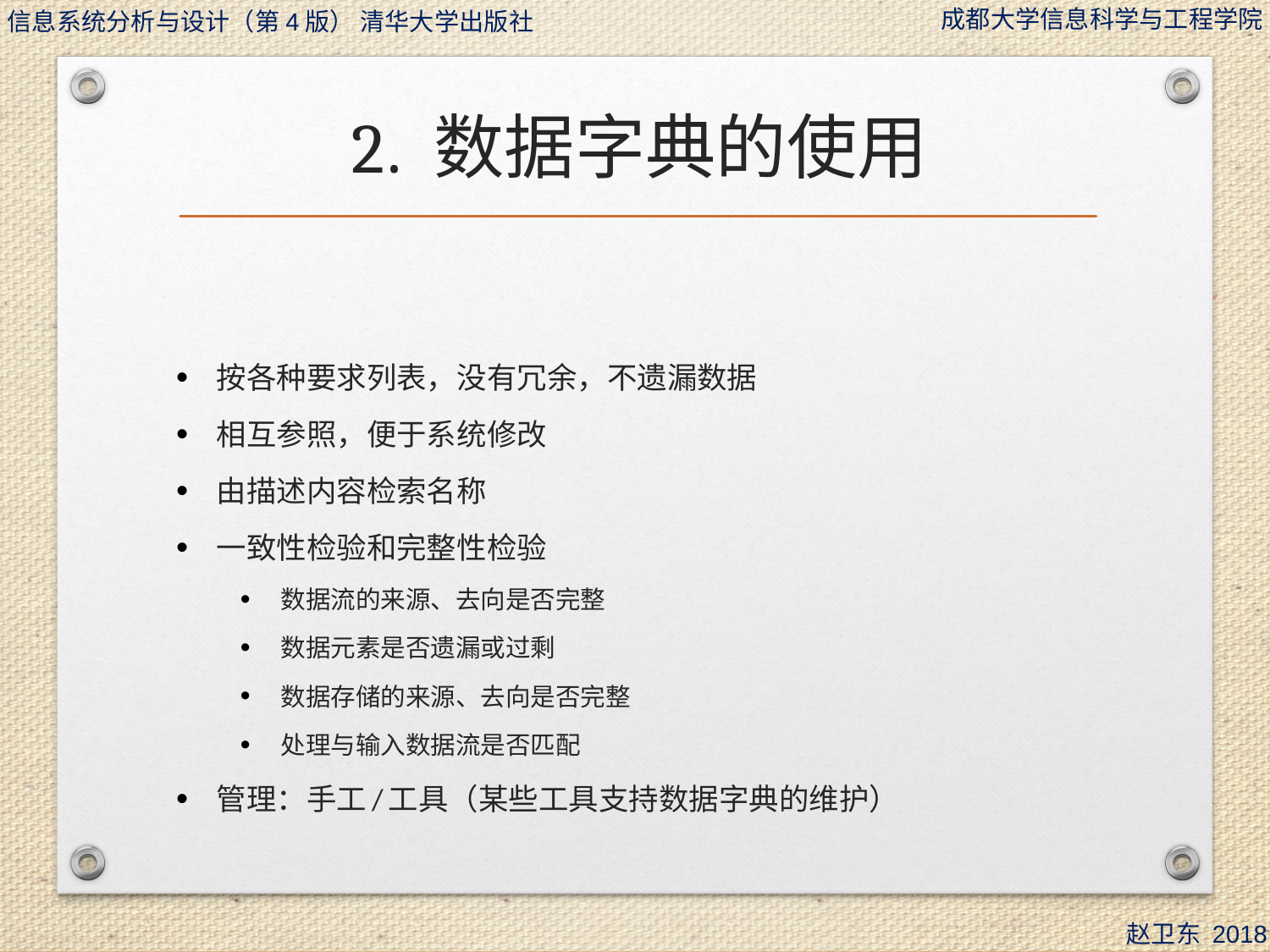

# 2. 数据字典的使用
按各种要求列表，没有冗余，不遗漏数据
相互参照，便于系统修改
由描述内容检索名称
一致性检验和完整性检验
数据流的来源、去向是否完整
数据元素是否遗漏或过剩
数据存储的来源、去向是否完整
处理与输入数据流是否匹配
管理：手工/工具（某些工具支持数据字典的维护）